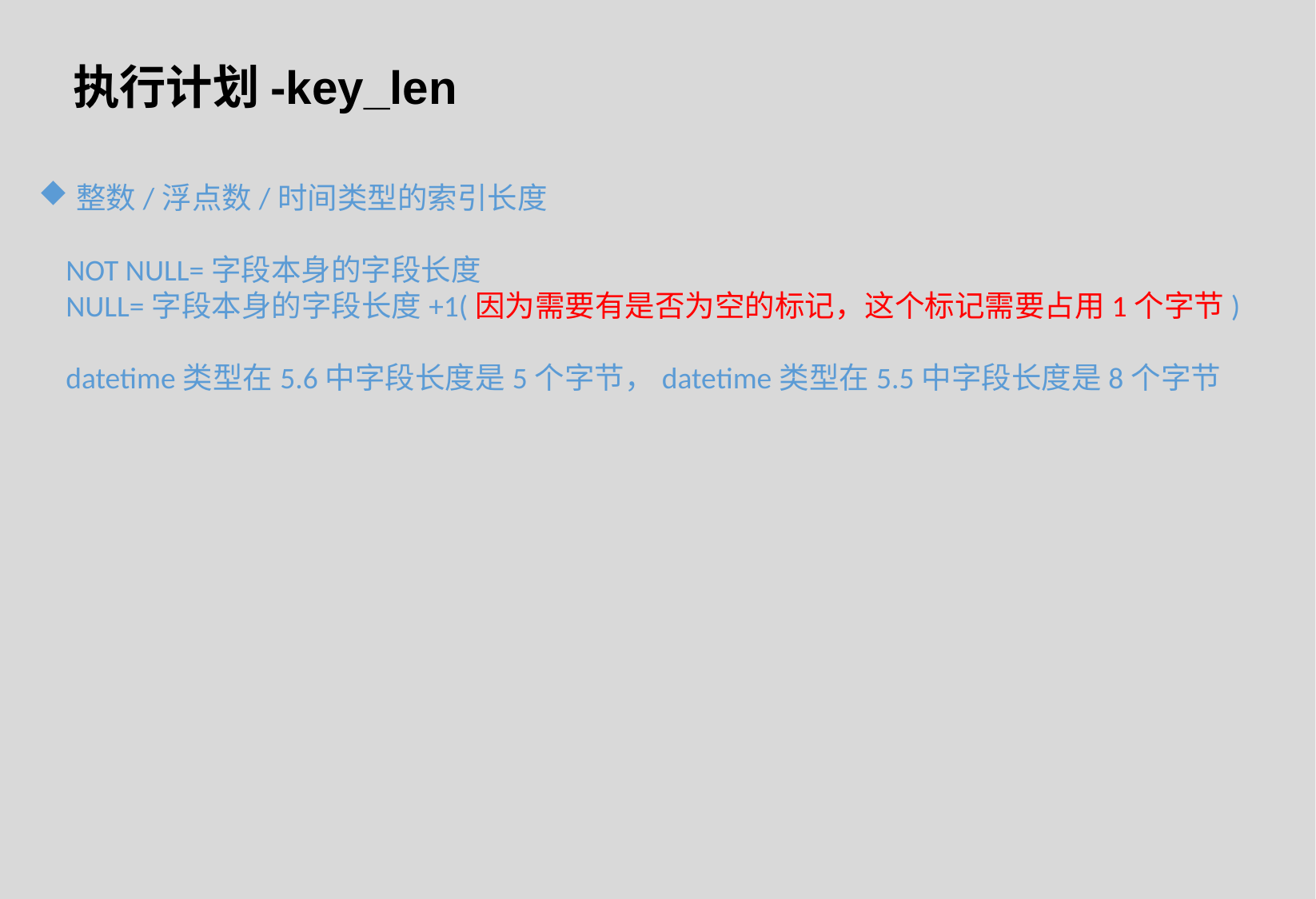

执行计划-key_len
整数/浮点数/时间类型的索引长度

    NOT NULL=字段本身的字段长度
    NULL=字段本身的字段长度+1(因为需要有是否为空的标记，这个标记需要占用1个字节)

    datetime类型在5.6中字段长度是5个字节，datetime类型在5.5中字段长度是8个字节